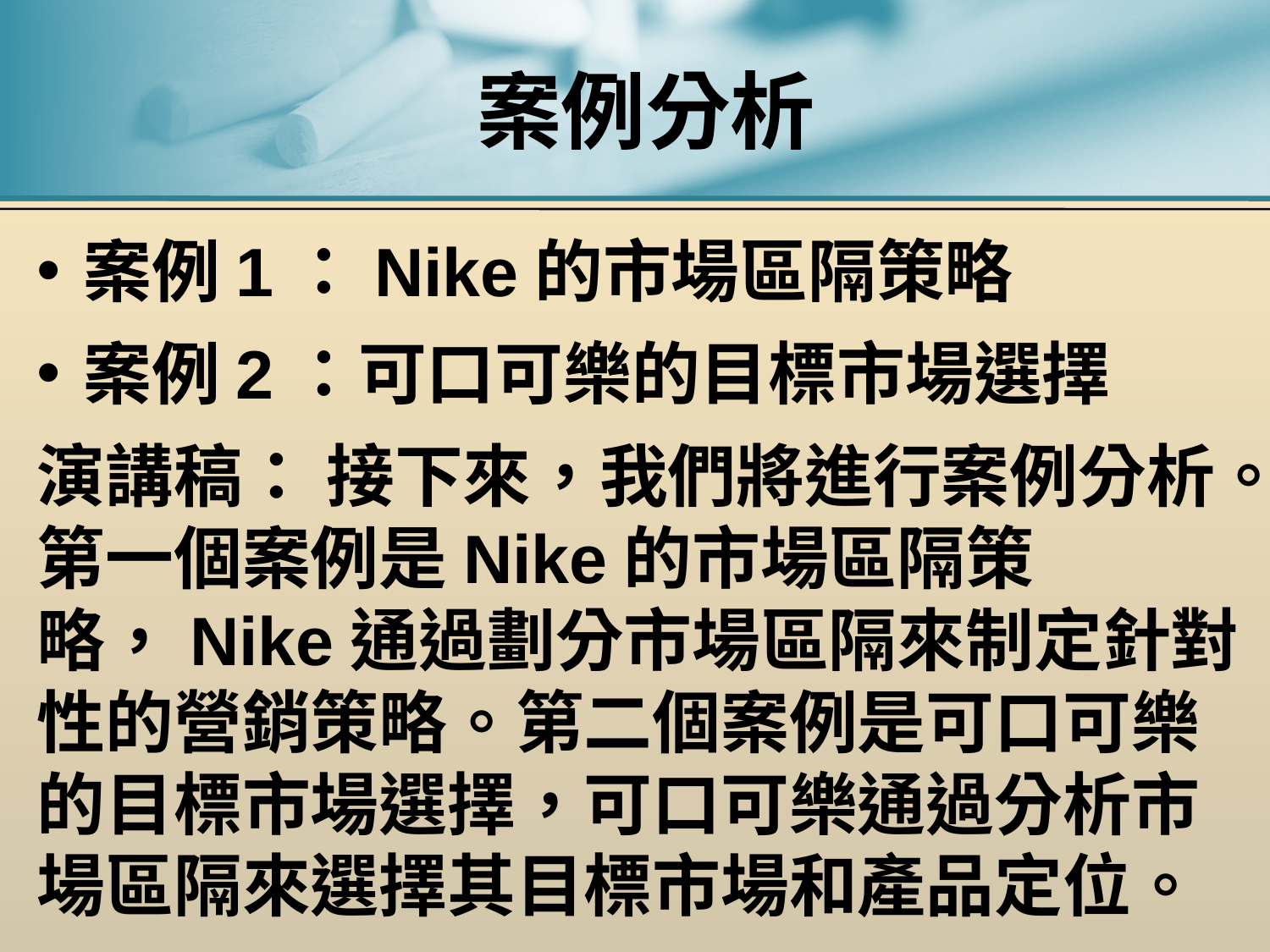

# 案例分析
案例1：Nike的市場區隔策略
案例2：可口可樂的目標市場選擇
演講稿： 接下來，我們將進行案例分析。第一個案例是Nike的市場區隔策略，Nike通過劃分市場區隔來制定針對性的營銷策略。第二個案例是可口可樂的目標市場選擇，可口可樂通過分析市場區隔來選擇其目標市場和產品定位。